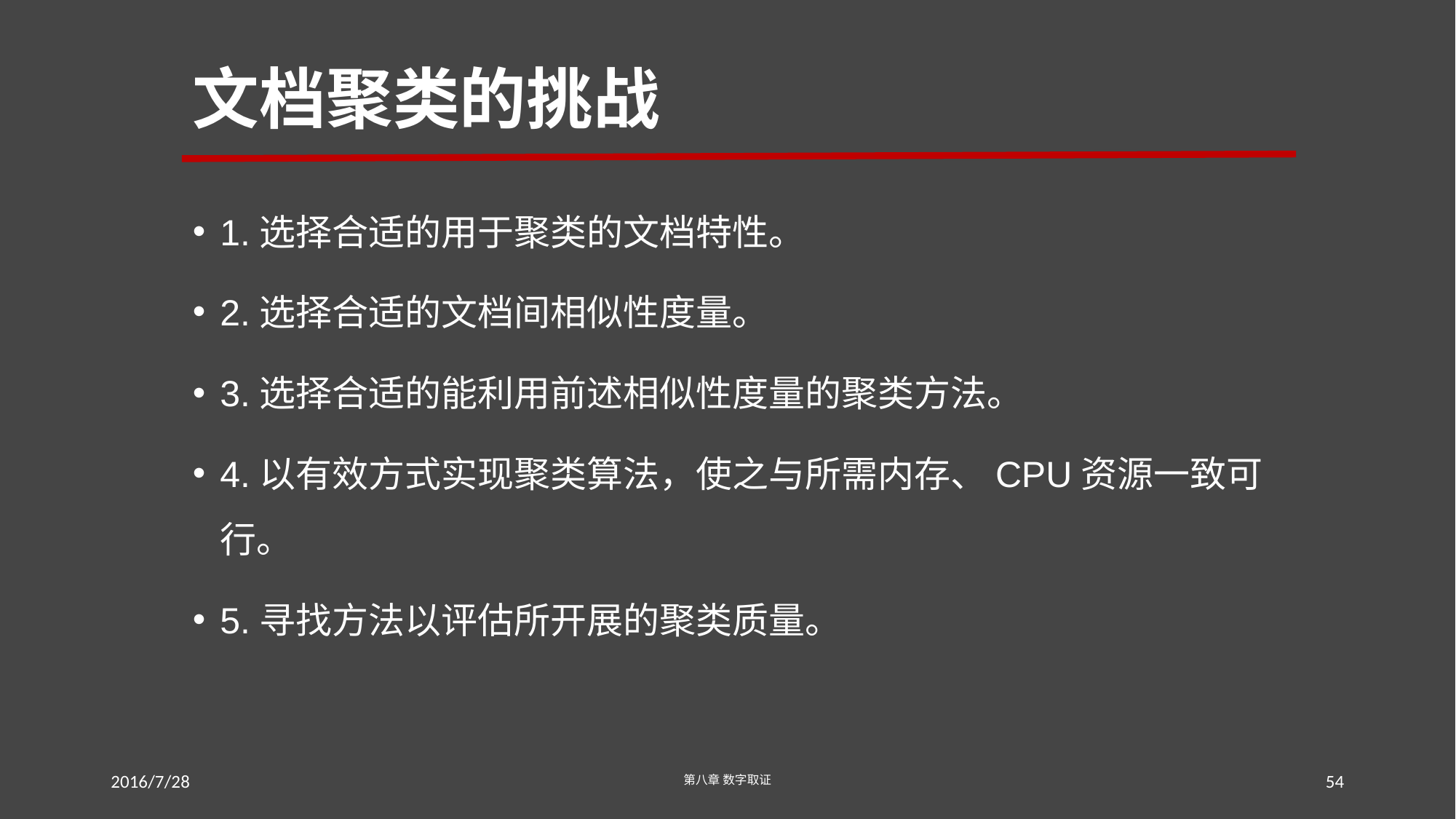

# 文档聚类的挑战
1.选择合适的用于聚类的文档特性。
2.选择合适的文档间相似性度量。
3.选择合适的能利用前述相似性度量的聚类方法。
4.以有效方式实现聚类算法，使之与所需内存、CPU资源一致可行。
5.寻找方法以评估所开展的聚类质量。
2016/7/28
第八章 数字取证
54